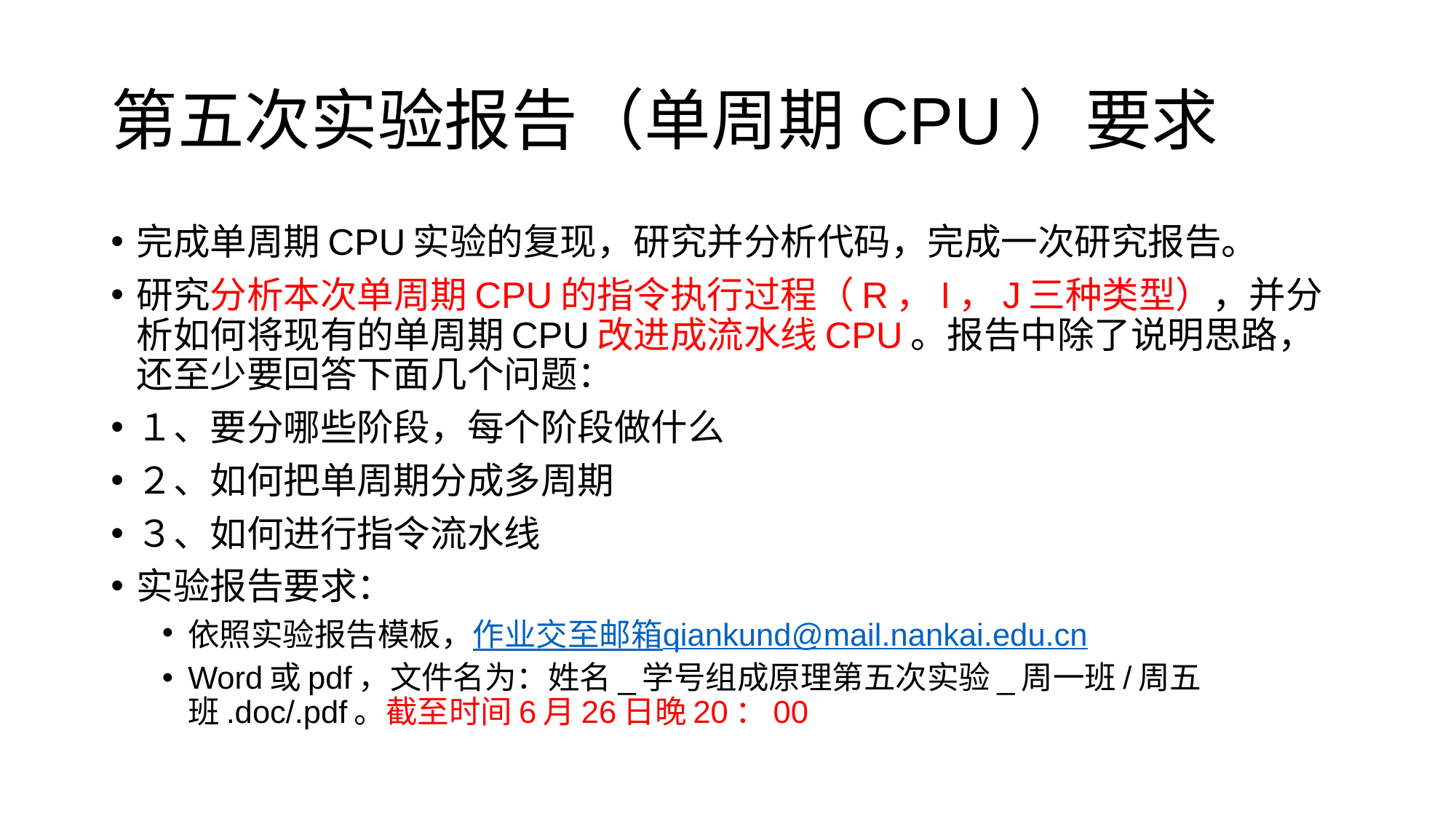

# 第五次实验报告（单周期CPU）要求
完成单周期CPU实验的复现，研究并分析代码，完成一次研究报告。
研究分析本次单周期CPU的指令执行过程（R，I，J三种类型），并分析如何将现有的单周期CPU改进成流水线CPU。报告中除了说明思路，还至少要回答下面几个问题：
１、要分哪些阶段，每个阶段做什么
２、如何把单周期分成多周期
３、如何进行指令流水线
实验报告要求：
依照实验报告模板，作业交至邮箱qiankund@mail.nankai.edu.cn
Word或pdf，文件名为：姓名_学号组成原理第五次实验_周一班/周五班.doc/.pdf。截至时间6月26日晚20：00